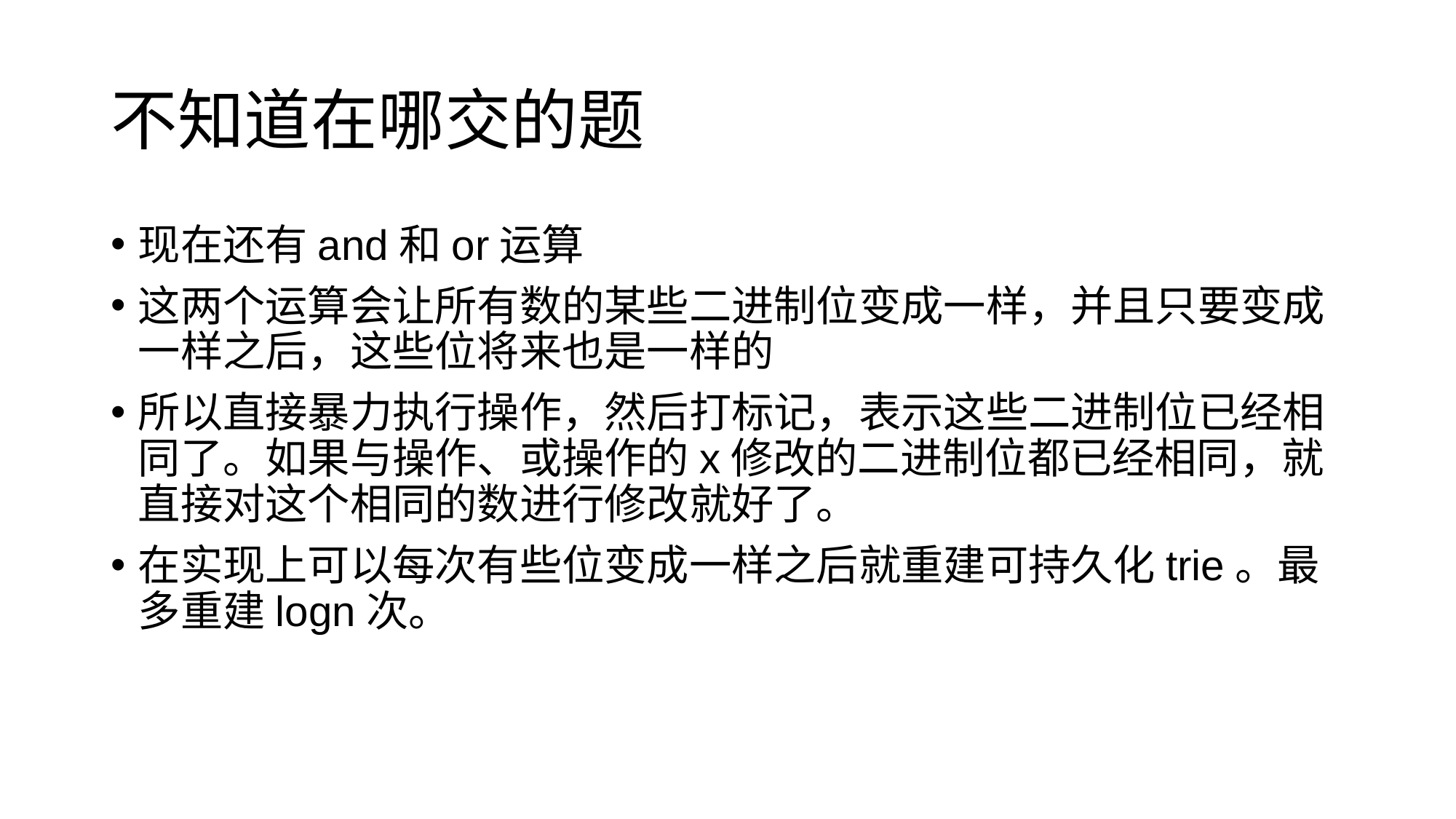

# 不知道在哪交的题
现在还有and和or运算
这两个运算会让所有数的某些二进制位变成一样，并且只要变成一样之后，这些位将来也是一样的
所以直接暴力执行操作，然后打标记，表示这些二进制位已经相同了。如果与操作、或操作的x修改的二进制位都已经相同，就直接对这个相同的数进行修改就好了。
在实现上可以每次有些位变成一样之后就重建可持久化trie。最多重建logn次。